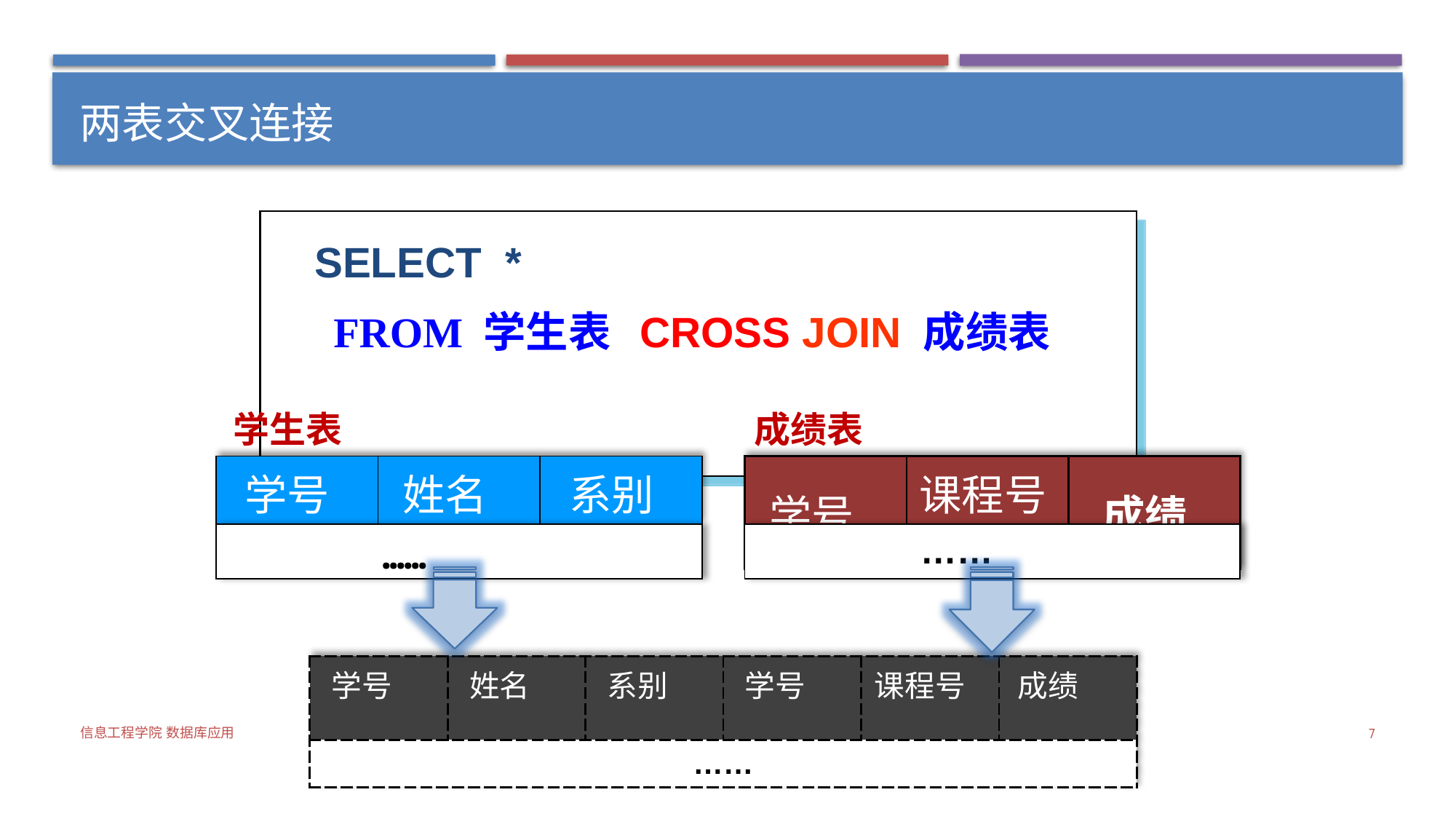

# 两表交叉连接

SELECT  *
FROM 学生表  CROSS JOIN 成绩表
成绩表
学生表
| 学号 | 姓名 | 系别 |
| --- | --- | --- |
| 学号 | 课程号 | 成绩 |
| --- | --- | --- |
| …… |
| --- |
| …… |
| --- |

| 学号 | 姓名 | 系别 | 学号 | 课程号 | 成绩 |
| --- | --- | --- | --- | --- | --- |
| …… |  |  |  |  |  |
信息工程学院 数据库应用
7